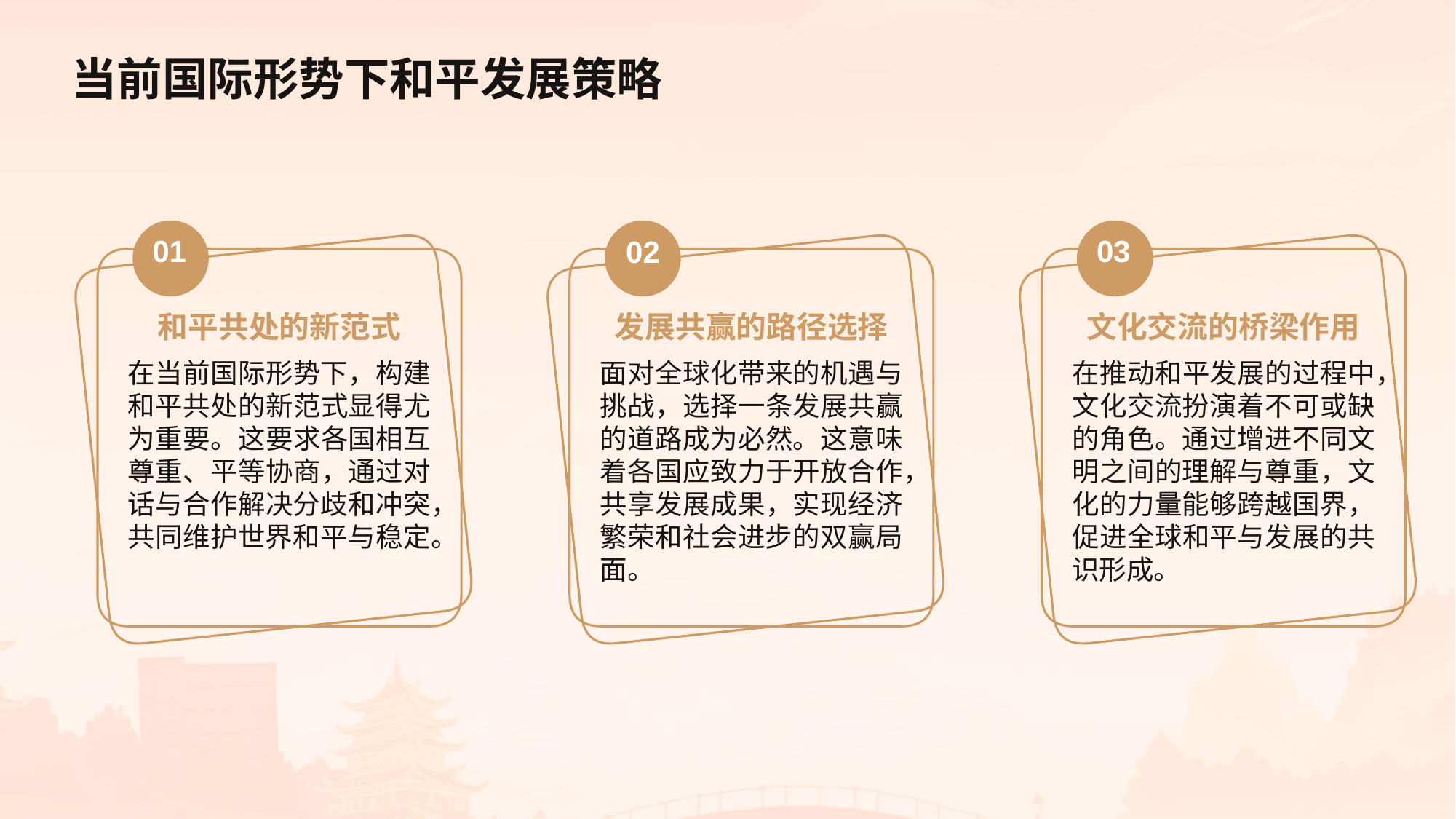

当前国际形势下和平发展策略

01
03
02

和平共处的新范式
发展共赢的路径选择
文化交流的桥梁作用
在当前国际形势下，构建和平共处的新范式显得尤为重要。这要求各国相互尊重、平等协商，通过对话与合作解决分歧和冲突，共同维护世界和平与稳定。
面对全球化带来的机遇与挑战，选择一条发展共赢的道路成为必然。这意味着各国应致力于开放合作，共享发展成果，实现经济繁荣和社会进步的双赢局面。
在推动和平发展的过程中，文化交流扮演着不可或缺的角色。通过增进不同文明之间的理解与尊重，文化的力量能够跨越国界，促进全球和平与发展的共识形成。